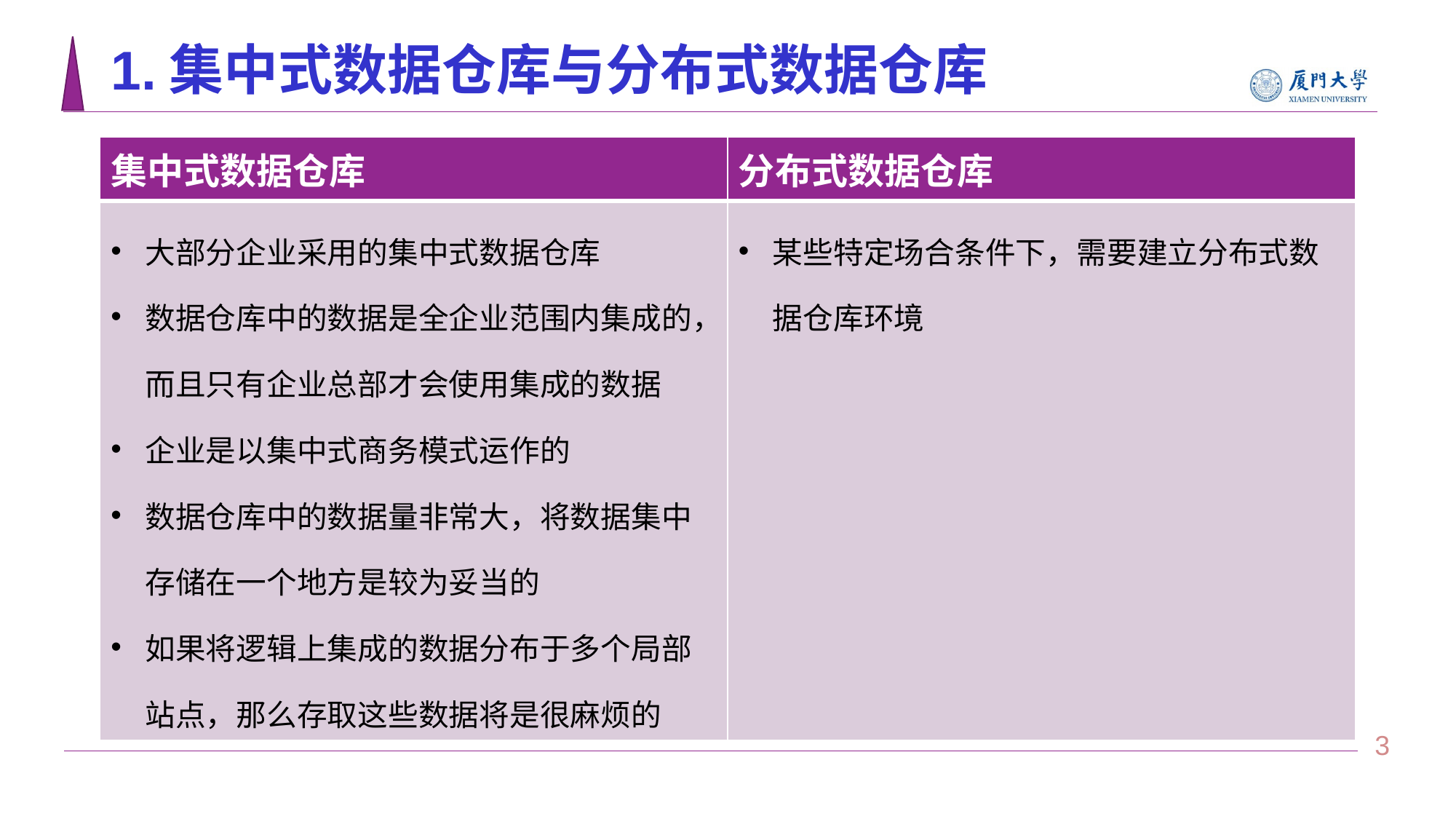

# 1.集中式数据仓库与分布式数据仓库
| 集中式数据仓库 | 分布式数据仓库 |
| --- | --- |
| 大部分企业采用的集中式数据仓库 数据仓库中的数据是全企业范围内集成的，而且只有企业总部才会使用集成的数据 企业是以集中式商务模式运作的 数据仓库中的数据量非常大，将数据集中存储在一个地方是较为妥当的 如果将逻辑上集成的数据分布于多个局部站点，那么存取这些数据将是很麻烦的 | 某些特定场合条件下，需要建立分布式数据仓库环境 |
3